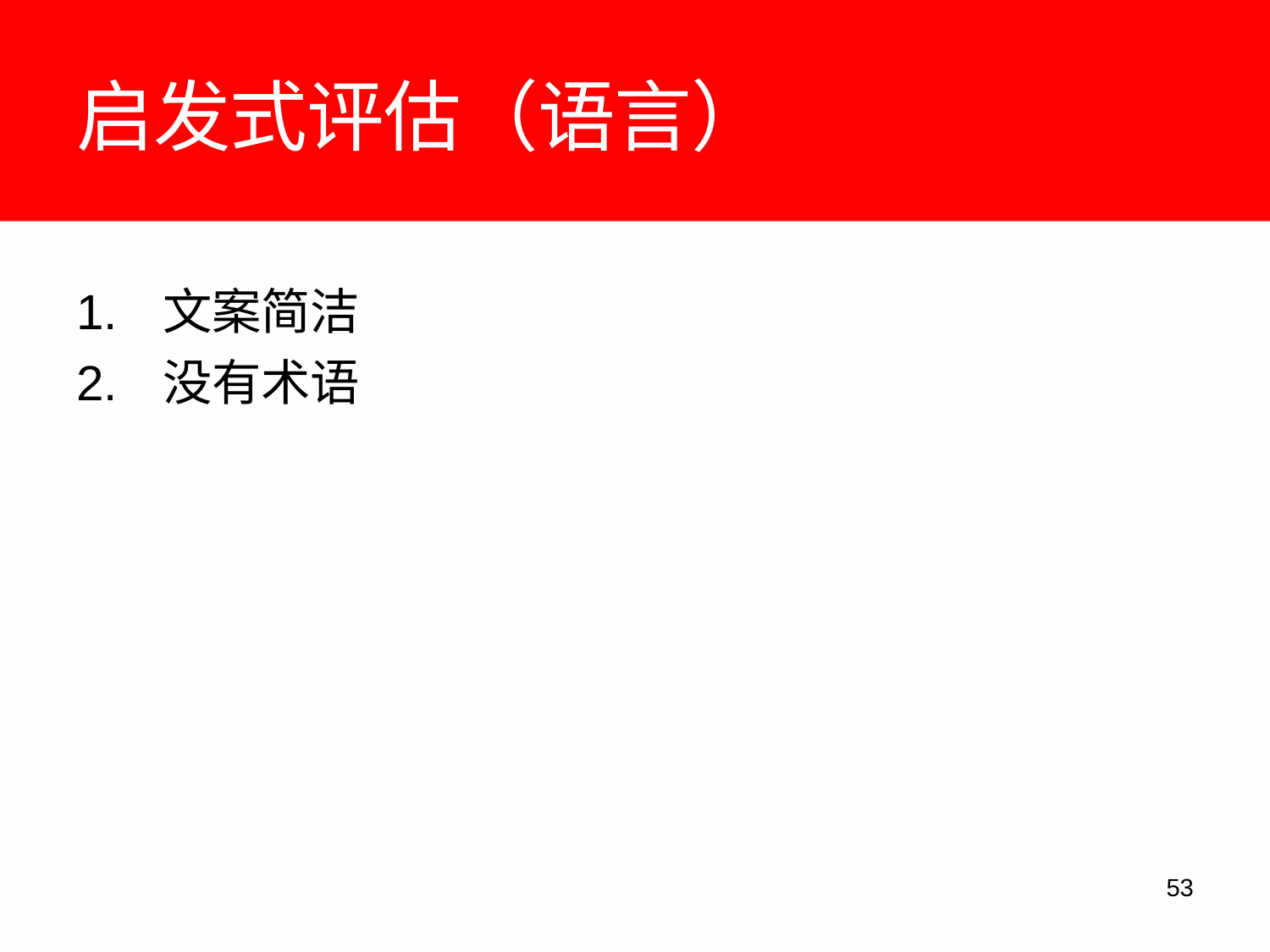

# 启发式评估（语言）
1.	文案简洁

2.	没有术语
53